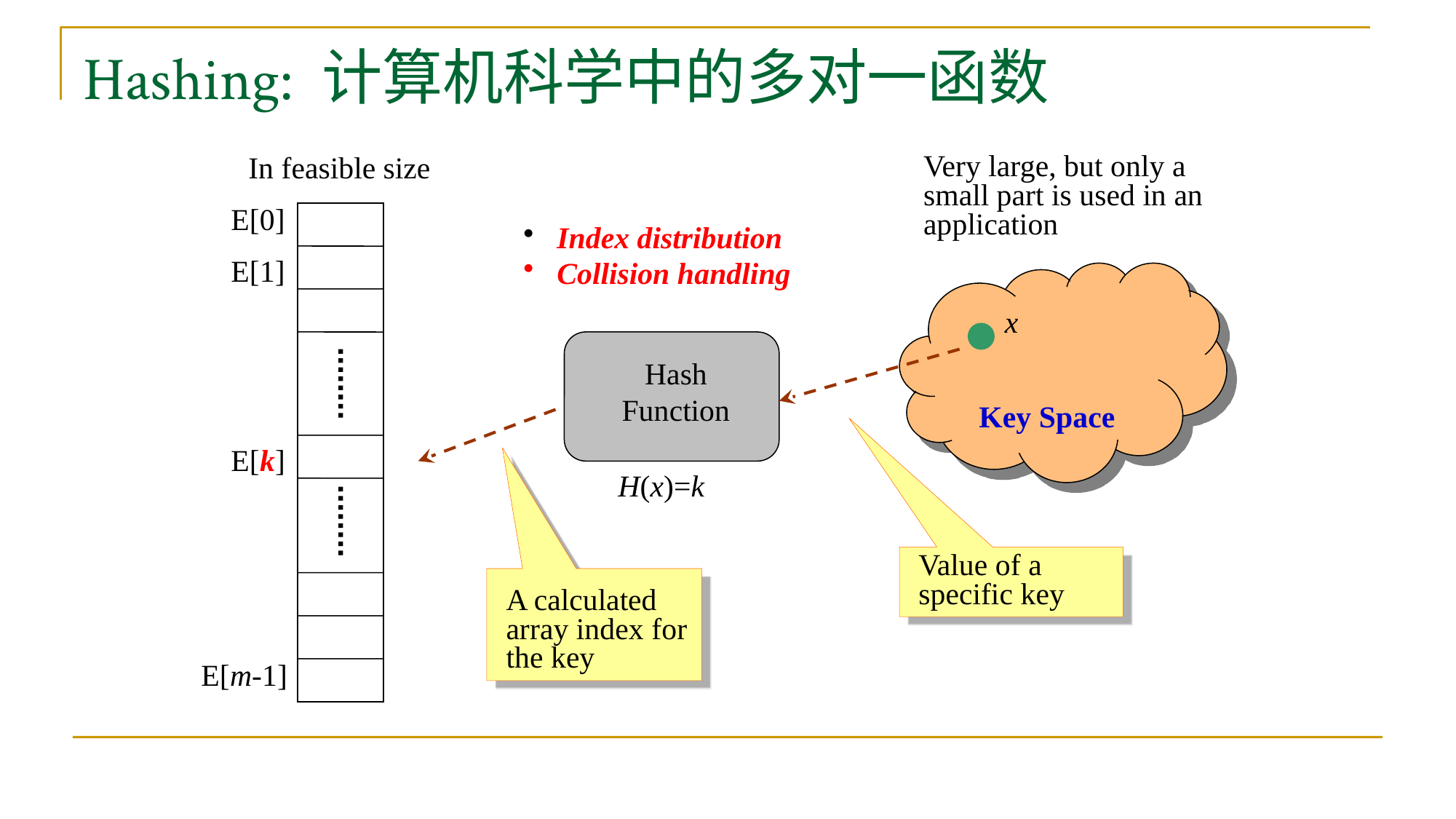

# Hashing: 计算机科学中的多对一函数
In feasible size
Very large, but only a small part is used in an application
E[0]

 Index distribution
 Collision handling

E[1]

x

Hash Function
Key Space

E[k]
H(x)=k

Value of a specific key

A calculated array index for the key

E[m-1]